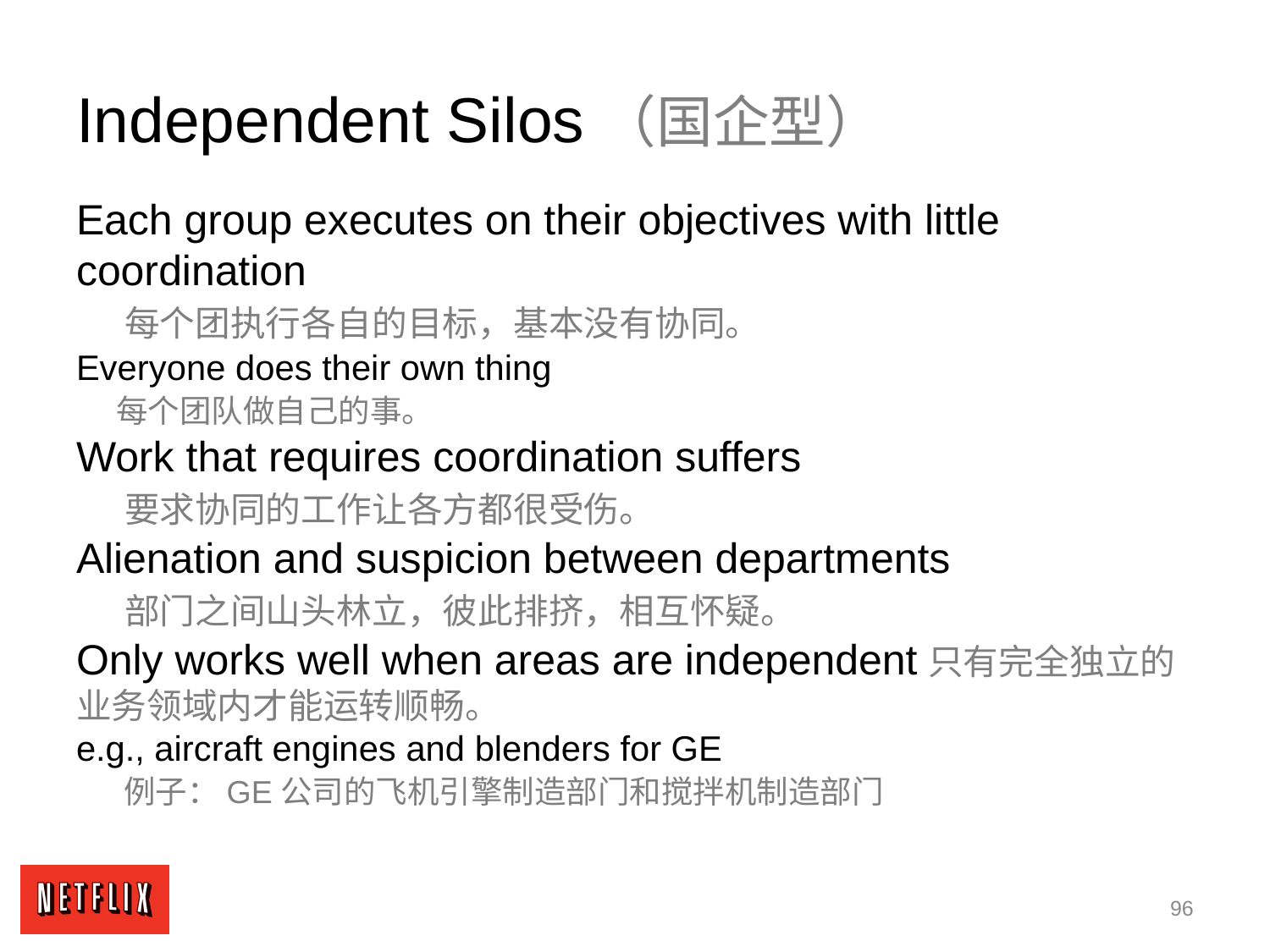

Independent Silos（国企型）
Each group executes on their objectives with little coordination
    每个团执行各自的目标，基本没有协同。
Everyone does their own thing
    每个团队做自己的事。
Work that requires coordination suffers
    要求协同的工作让各方都很受伤。
Alienation and suspicion between departments
    部门之间山头林立，彼此排挤，相互怀疑。
Only works well when areas are independent只有完全独立的业务领域内才能运转顺畅。
e.g., aircraft engines and blenders for GE
     例子：GE公司的飞机引擎制造部门和搅拌机制造部门

96